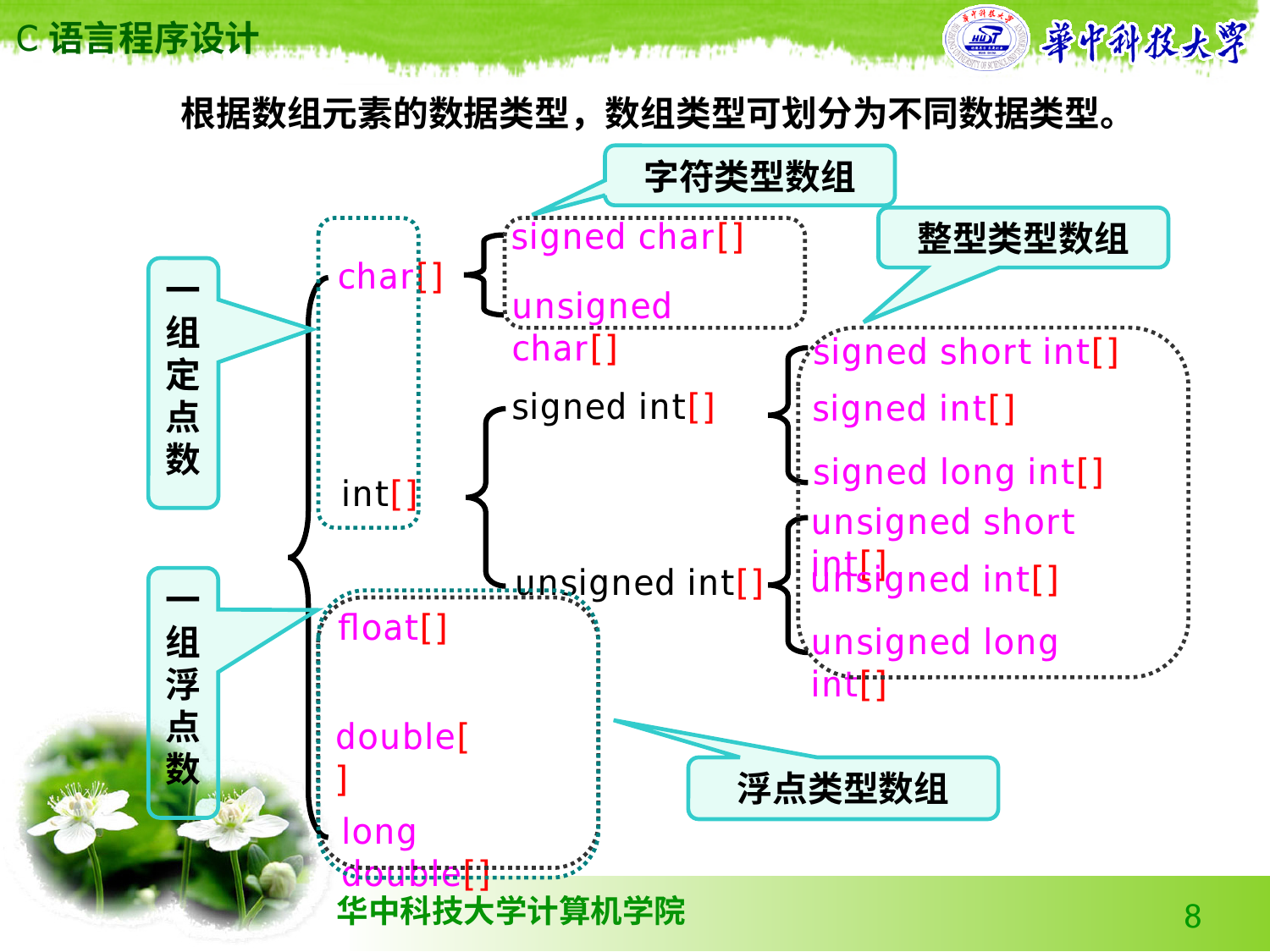

根据数组元素的数据类型，数组类型可划分为不同数据类型。
字符类型数组
signed char[]
整型类型数组

char[]
一组定点数
unsigned char[]

signed short int[]
signed int[]
signed long int[]

signed int[]

int[]
unsigned short int[]
unsigned int[]
unsigned long int[]

unsigned int[]
一组浮点数

float[]
double[]
浮点类型数组
long  double[]
8